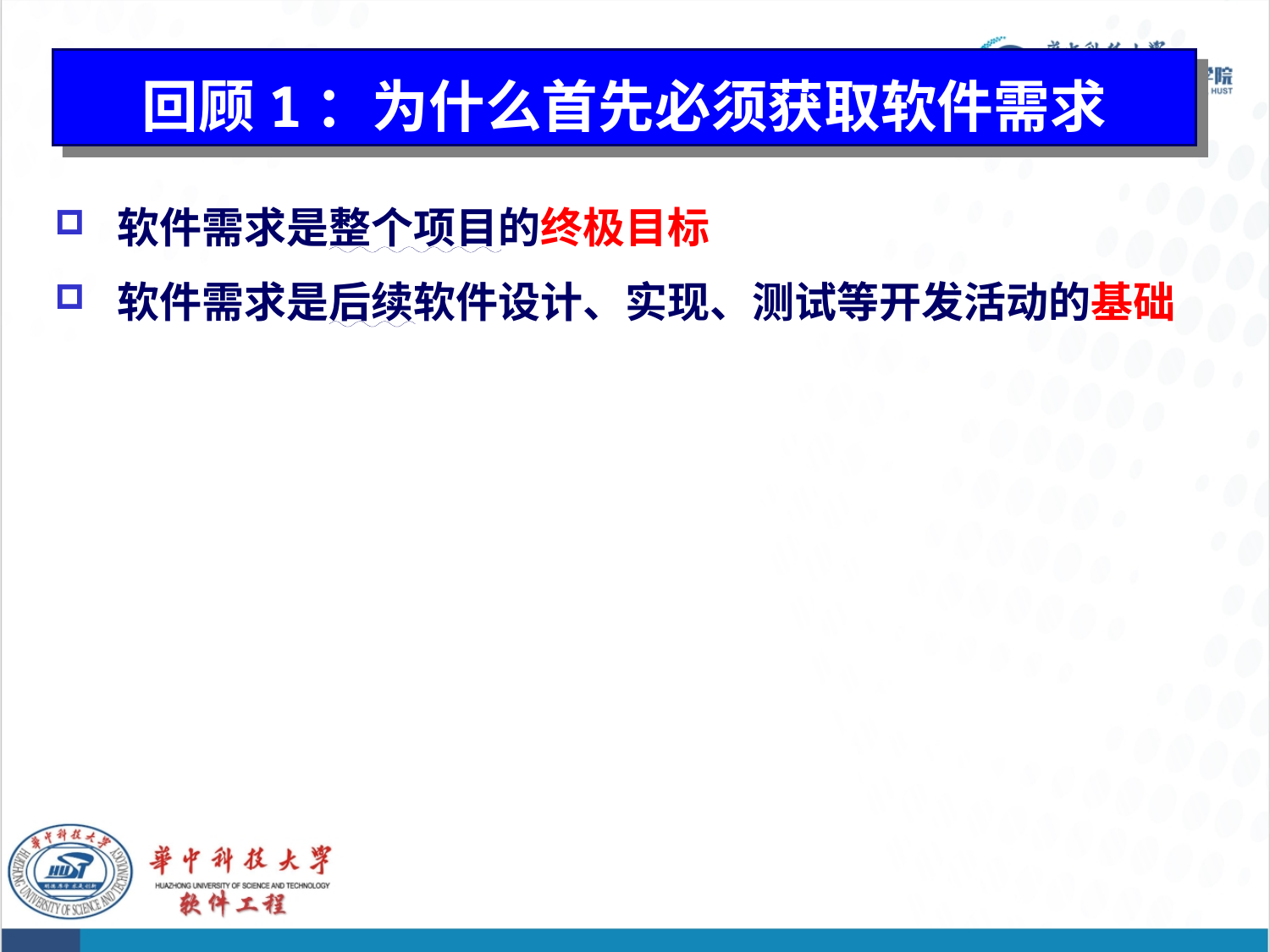

# 回顾1：为什么首先必须获取软件需求
软件需求是整个项目的终极目标
软件需求是后续软件设计、实现、测试等开发活动的基础